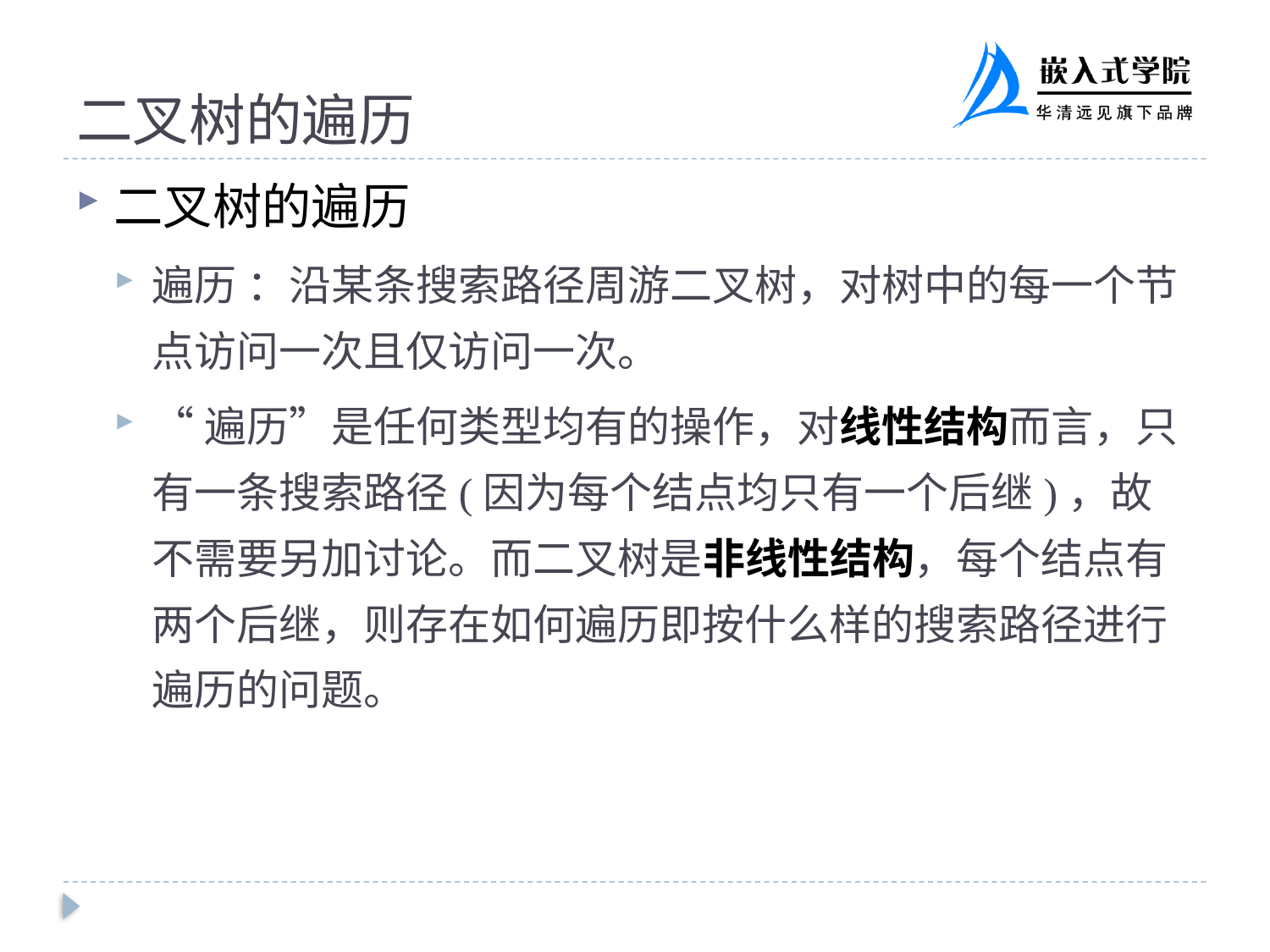

# 二叉树的遍历
二叉树的遍历
遍历 ：沿某条搜索路径周游二叉树，对树中的每一个节点访问一次且仅访问一次。
“遍历”是任何类型均有的操作，对线性结构而言，只有一条搜索路径(因为每个结点均只有一个后继)，故不需要另加讨论。而二叉树是非线性结构，每个结点有两个后继，则存在如何遍历即按什么样的搜索路径进行遍历的问题。
132